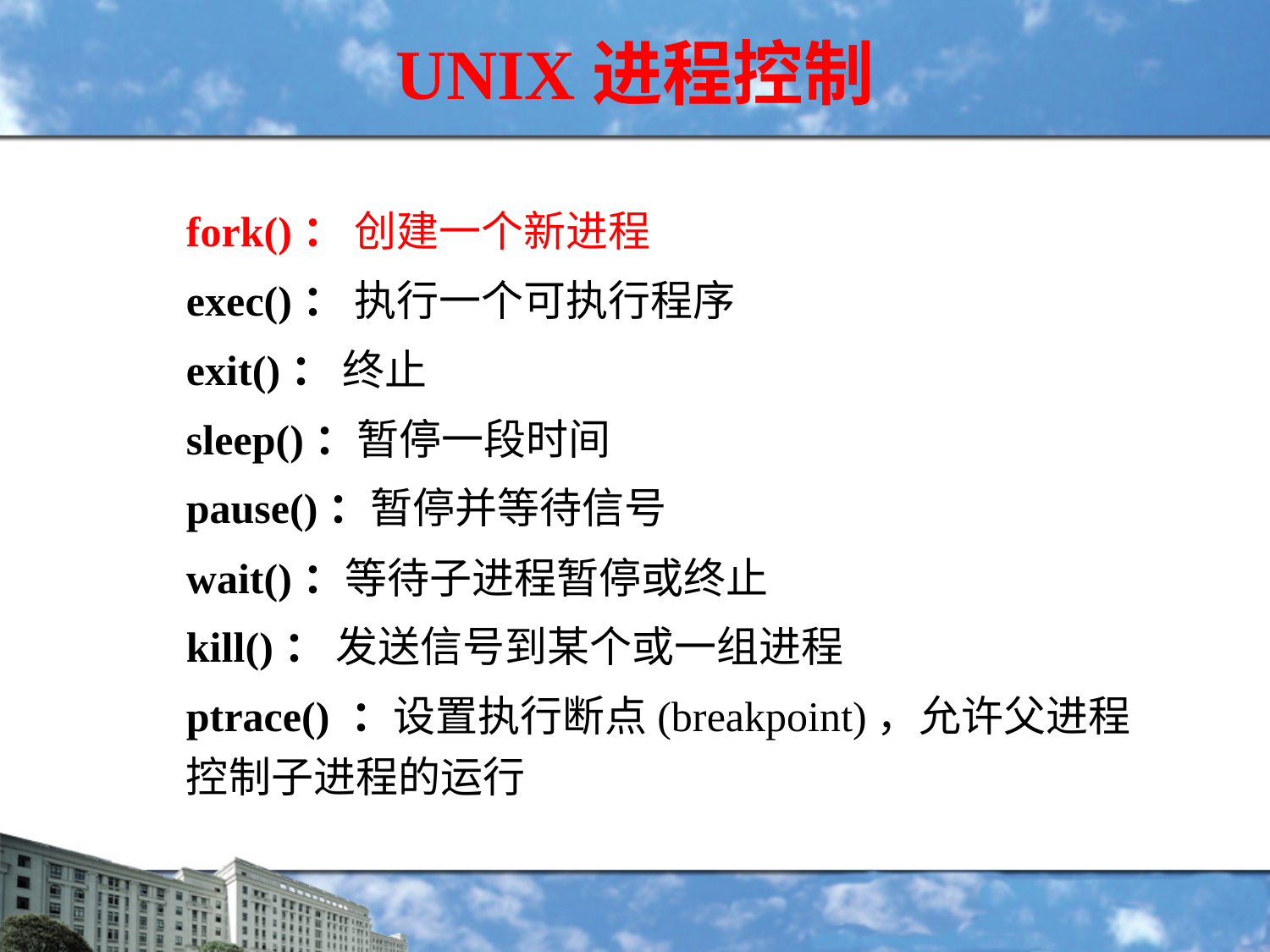

# UNIX进程控制
fork()： 创建一个新进程
exec()： 执行一个可执行程序
exit()： 终止
sleep()：暂停一段时间
pause()：暂停并等待信号
wait()：等待子进程暂停或终止
kill()： 发送信号到某个或一组进程
ptrace() ：设置执行断点(breakpoint)，允许父进程控制子进程的运行